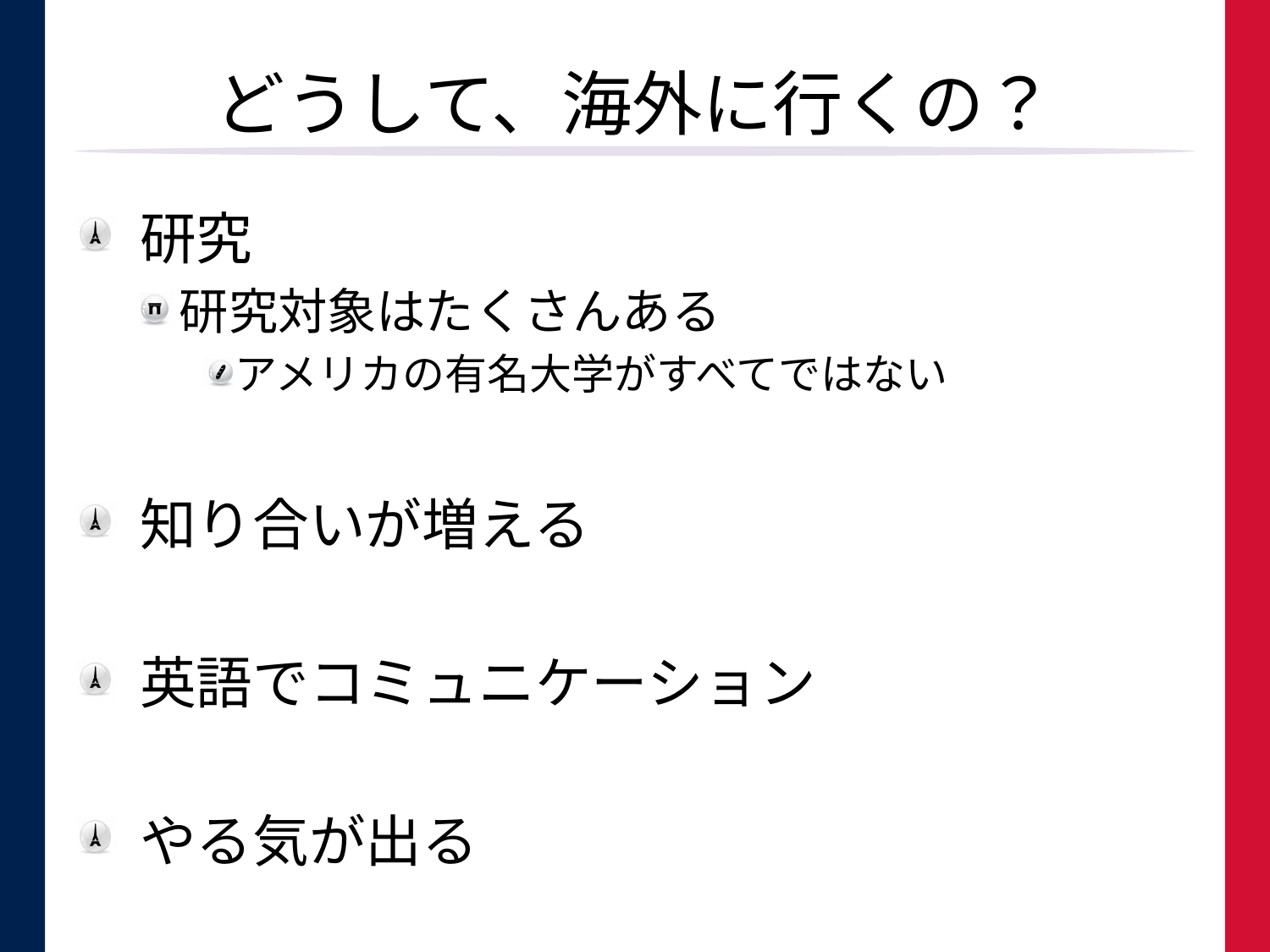

# どうして、海外に行くの？
研究
研究対象はたくさんある
アメリカの有名大学がすべてではない

知り合いが増える

英語でコミュニケーション

やる気が出る